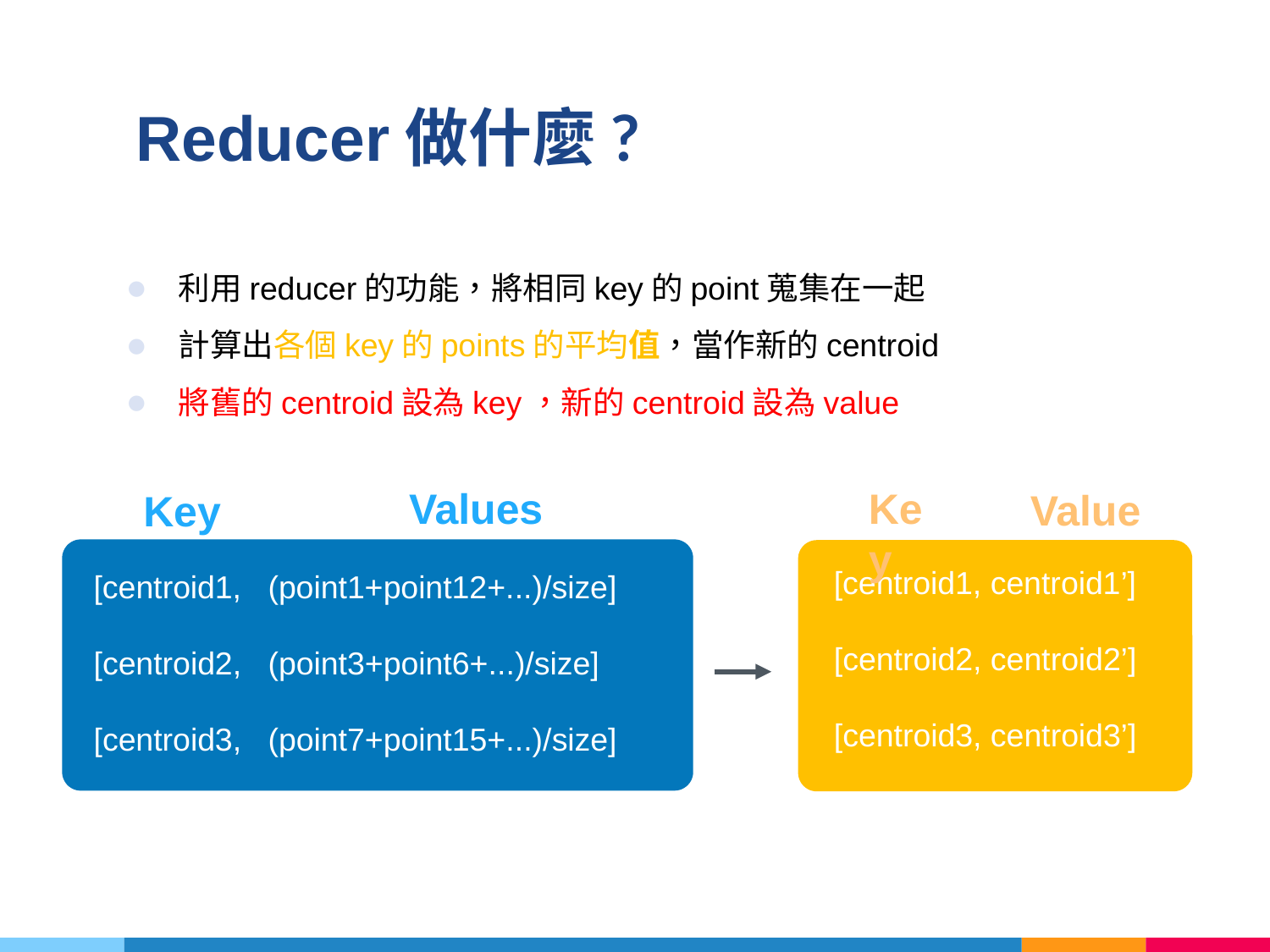

# Reducer做什麼?
利用reducer的功能，將相同key的point蒐集在一起
計算出各個key的points的平均值，當作新的centroid
將舊的centroid設為key，新的centroid設為value
Values
Key
[centroid1,   (point1+point12+...)/size]

[centroid2,   (point3+point6+...)/size]

[centroid3,   (point7+point15+...)/size]

Key
Value
[centroid1, centroid1’]

[centroid2, centroid2’]

[centroid3, centroid3’]